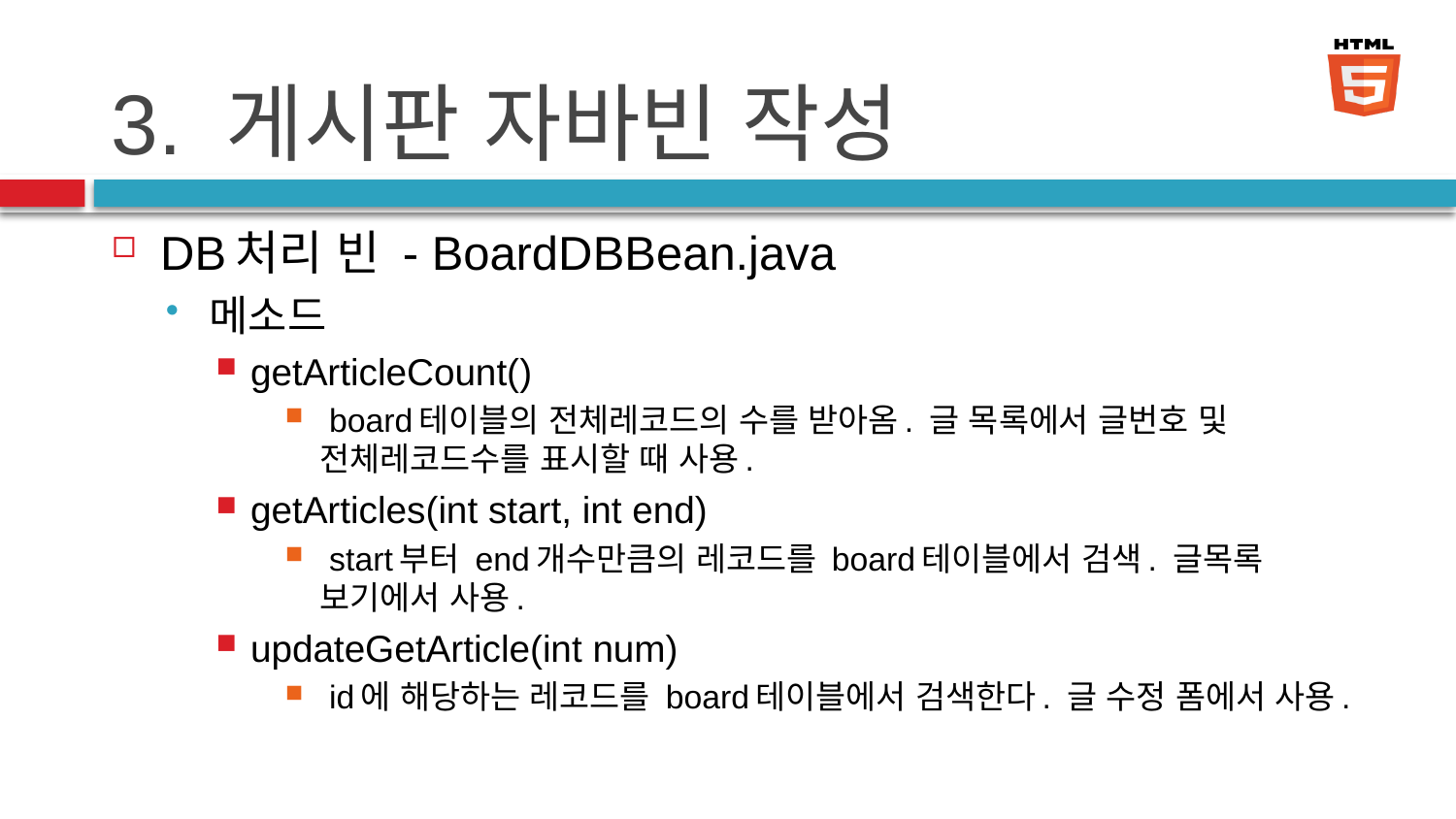

# 3. 게시판 자바빈 작성
DB처리 빈 - BoardDBBean.java
메소드
getArticleCount()
 board테이블의 전체레코드의 수를 받아옴. 글 목록에서 글번호 및 전체레코드수를 표시할 때 사용.
getArticles(int start, int end)
 start부터 end개수만큼의 레코드를 board테이블에서 검색. 글목록 보기에서 사용.
updateGetArticle(int num)
 id에 해당하는 레코드를 board테이블에서 검색한다. 글 수정 폼에서 사용.